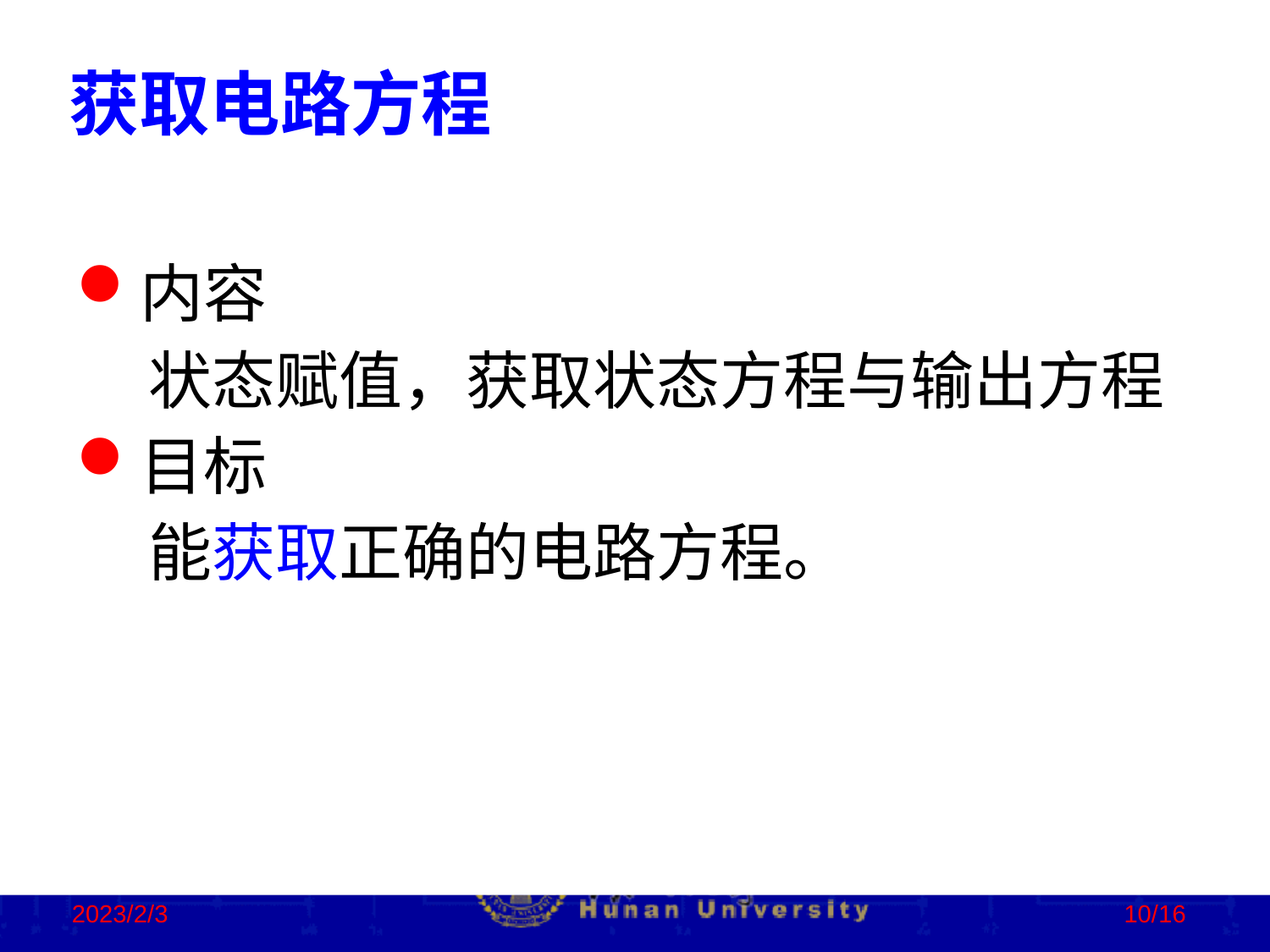

获取电路方程
内容
    状态赋值，获取状态方程与输出方程
目标
    能获取正确的电路方程。
2023/2/3
10/16